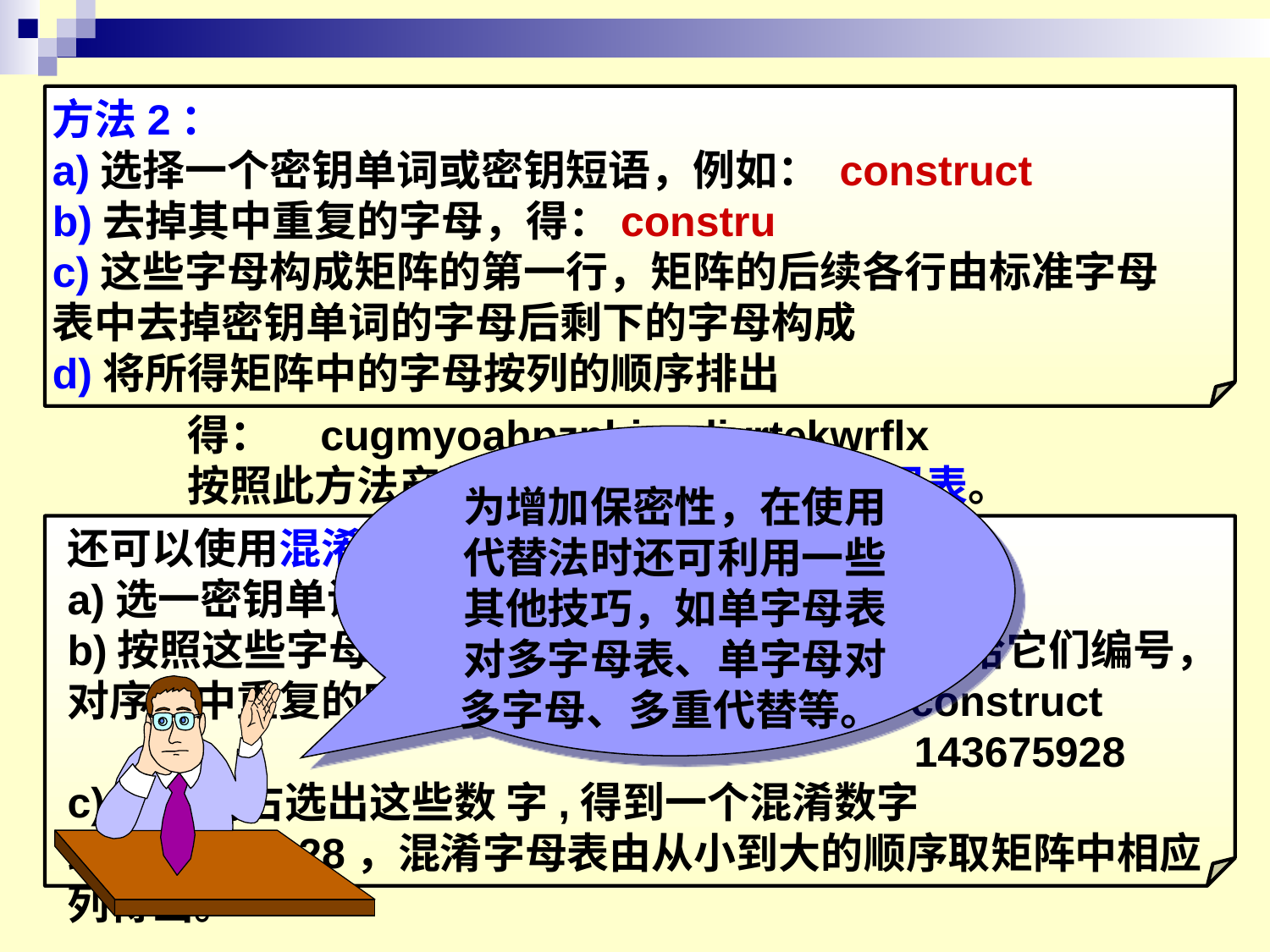

方法2：
a)选择一个密钥单词或密钥短语，例如： construct
b)去掉其中重复的字母，得：constru
c)这些字母构成矩阵的第一行，矩阵的后续各行由标准字母表中去掉密钥单词的字母后剩下的字母构成
d)将所得矩阵中的字母按列的顺序排出

得：    cugmyoahpznbiqsdjvrtekwrflx
按照此方法产生的字母表称为  混淆字母表。
为增加保密性，在使用代替法时还可利用一些其他技巧，如单字母表对多字母表、单字母对多字母、多重代替等。

还可以使用混淆数。混淆数由以下方法产生：
a)选一密钥单词或密钥短语，例如：construct
b)按照这些字母在标准字母表中出现的相对顺序给它们编号，对序列中重复的字母则自左向右编号，得   ：construct
		                                                  143675928
c)自左向右选出这些数 字,得到一个混淆数字 组:143675928，混淆字母表由从小到大的顺序取矩阵中相应列得出。